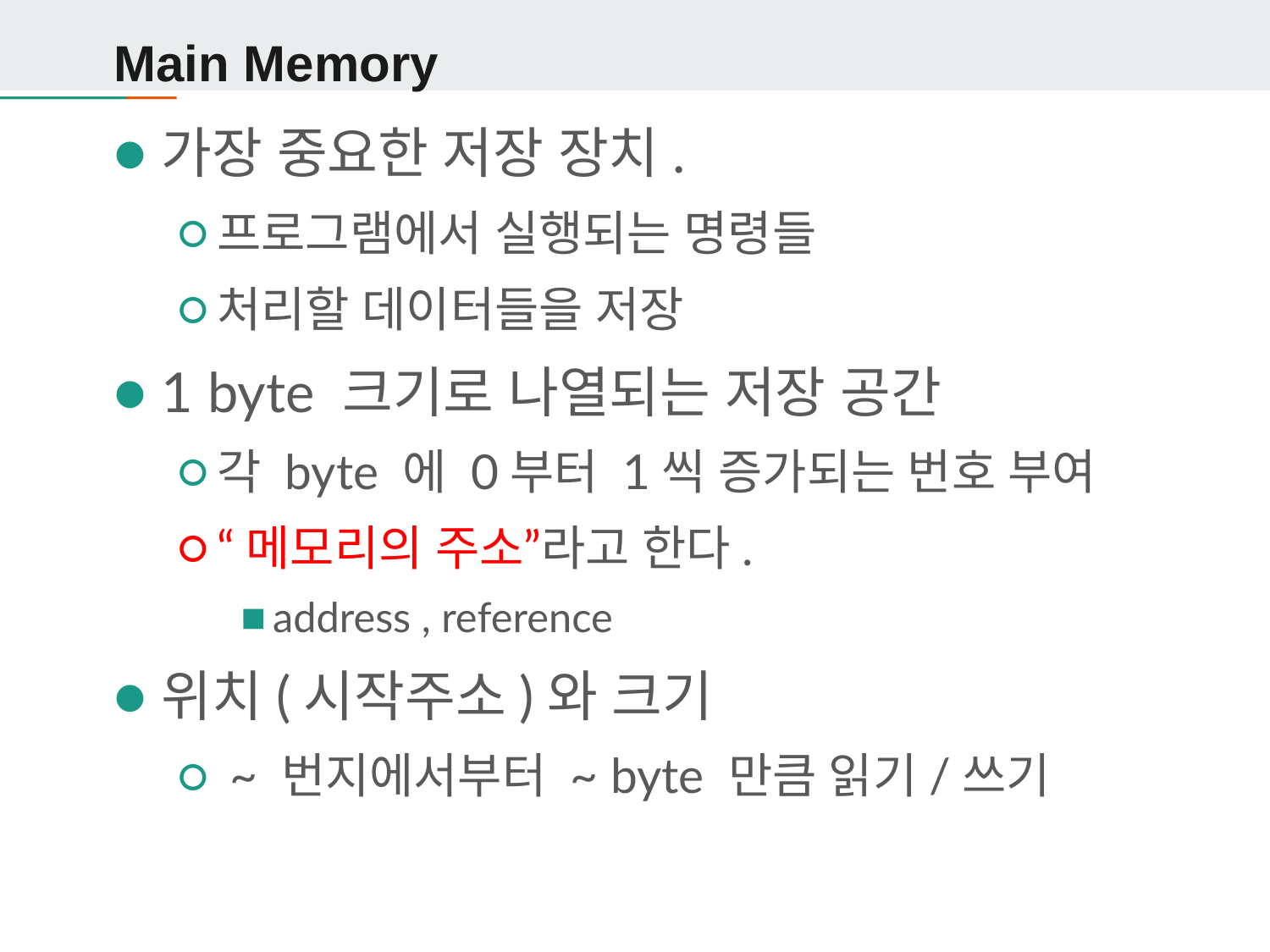

# Main Memory
가장 중요한 저장 장치.
프로그램에서 실행되는 명령들
처리할 데이터들을 저장
1 byte 크기로 나열되는 저장 공간
각 byte 에 0부터 1씩 증가되는 번호 부여
“메모리의 주소”라고 한다.
address , reference
위치(시작주소)와 크기
 ~ 번지에서부터 ~ byte 만큼 읽기/쓰기